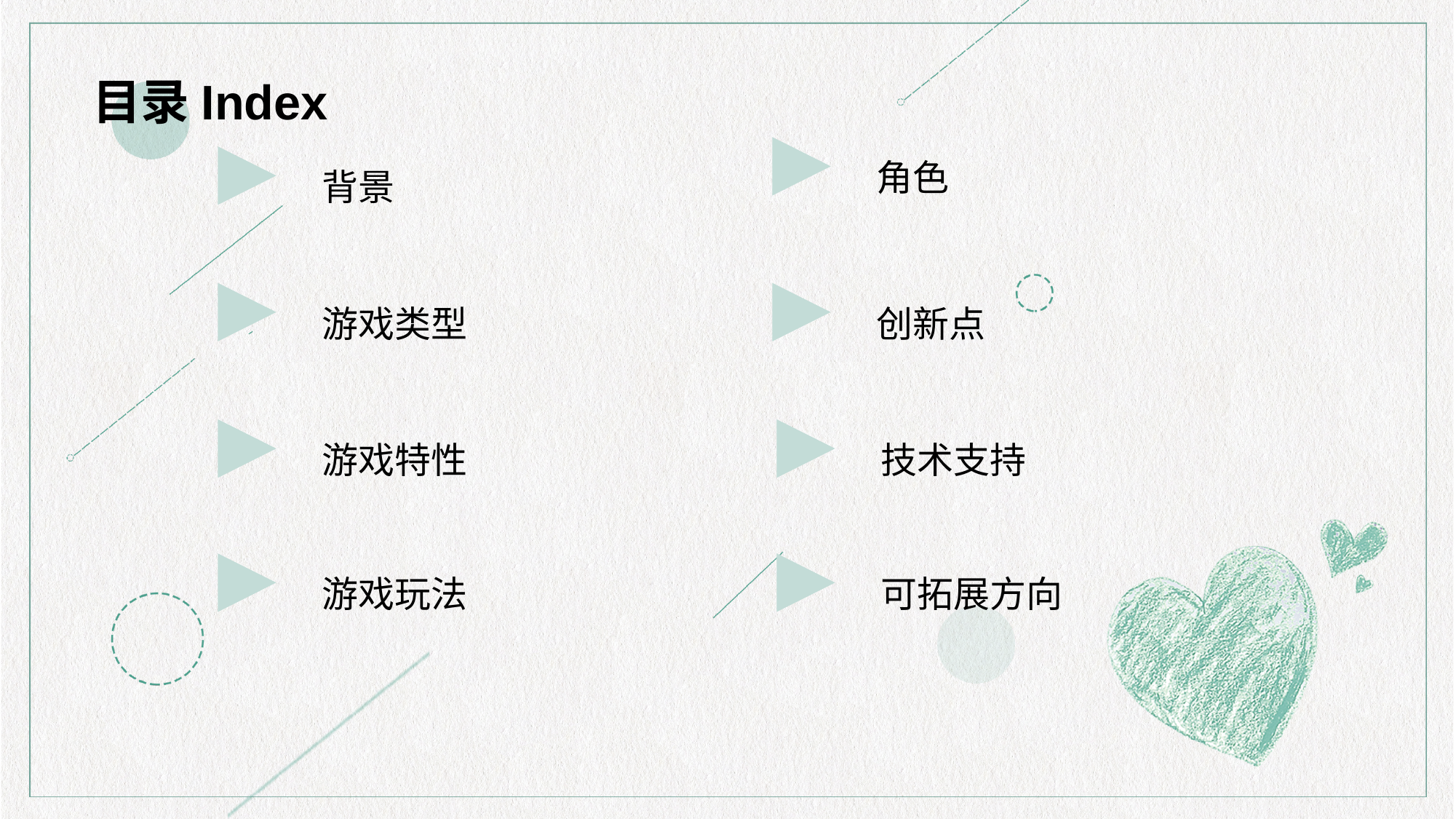

目录Index
角色

背景

游戏类型

创新点

游戏特性

技术支持

游戏玩法

可拓展方向